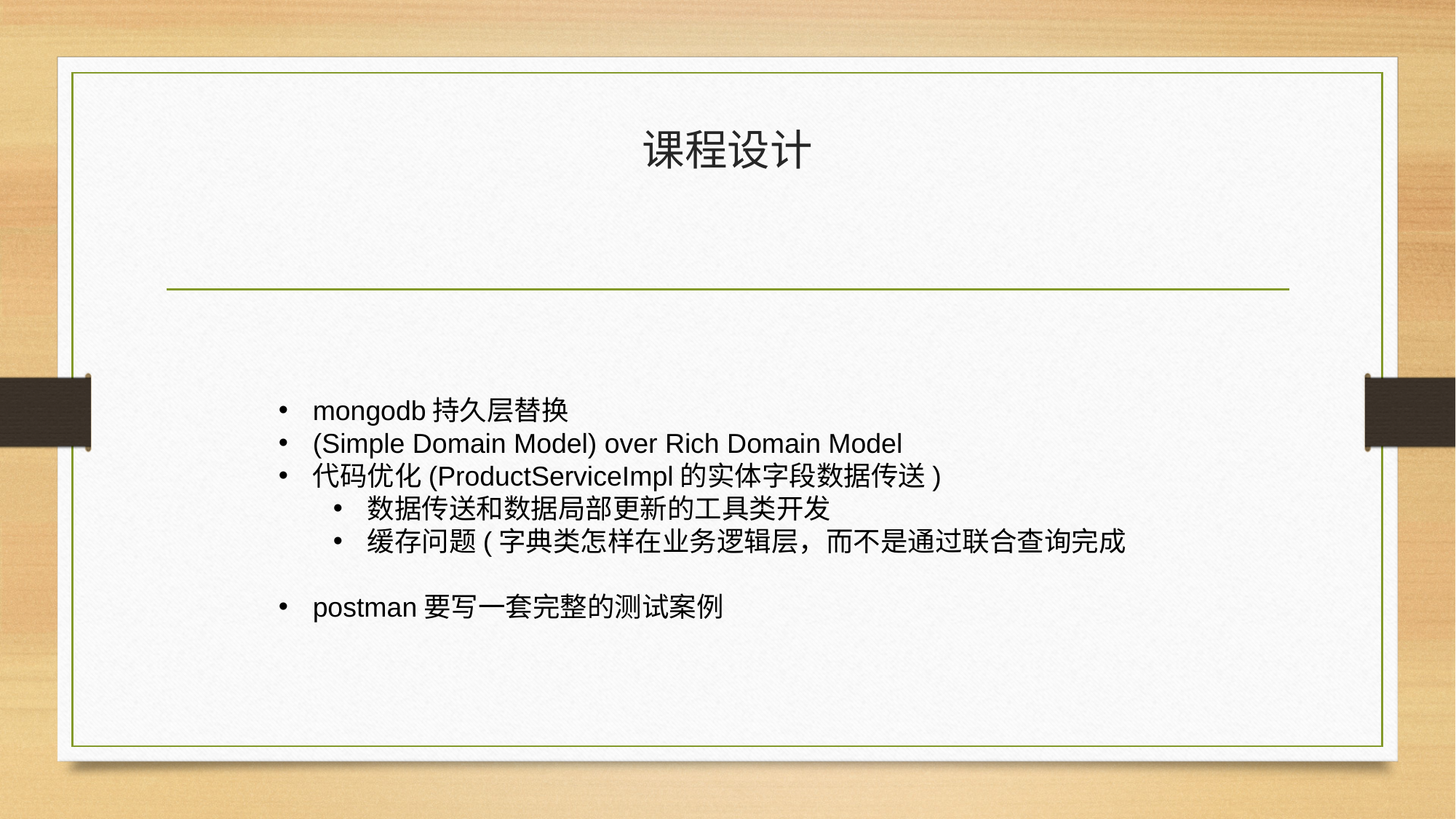

# 课程设计
mongodb持久层替换
(Simple Domain Model) over Rich Domain Model
代码优化(ProductServiceImpl的实体字段数据传送)
数据传送和数据局部更新的工具类开发
缓存问题(字典类怎样在业务逻辑层，而不是通过联合查询完成

postman要写一套完整的测试案例